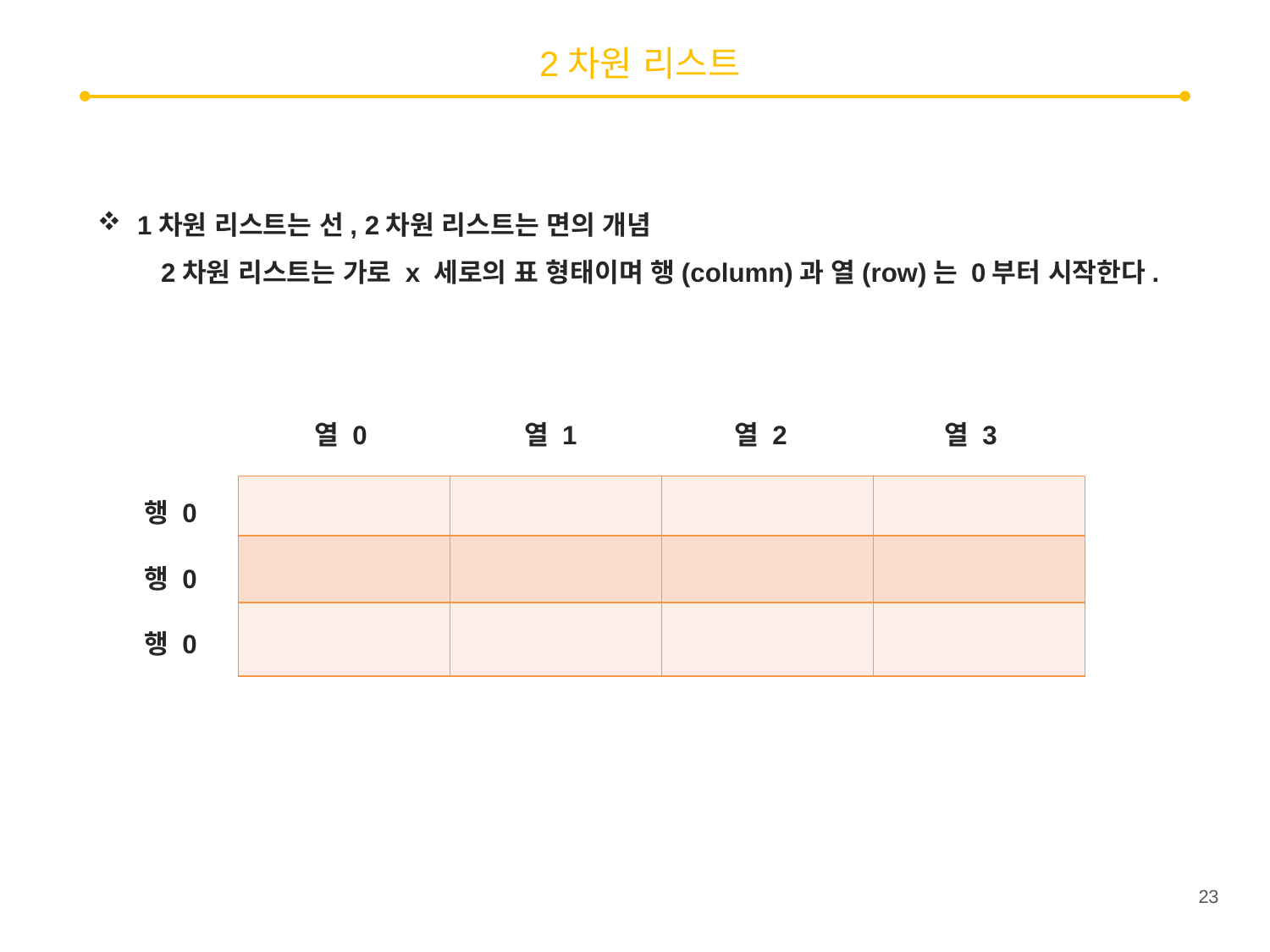

# 2차원 리스트
1차원 리스트는 선, 2차원 리스트는 면의 개념
2차원 리스트는 가로 x 세로의 표 형태이며 행(column)과 열(row)는 0부터 시작한다.
열 0
열 1
열 2
열 3
행 0
|  |  |  |  |
| --- | --- | --- | --- |
|  |  |  |  |
|  |  |  |  |
행 0
행 0